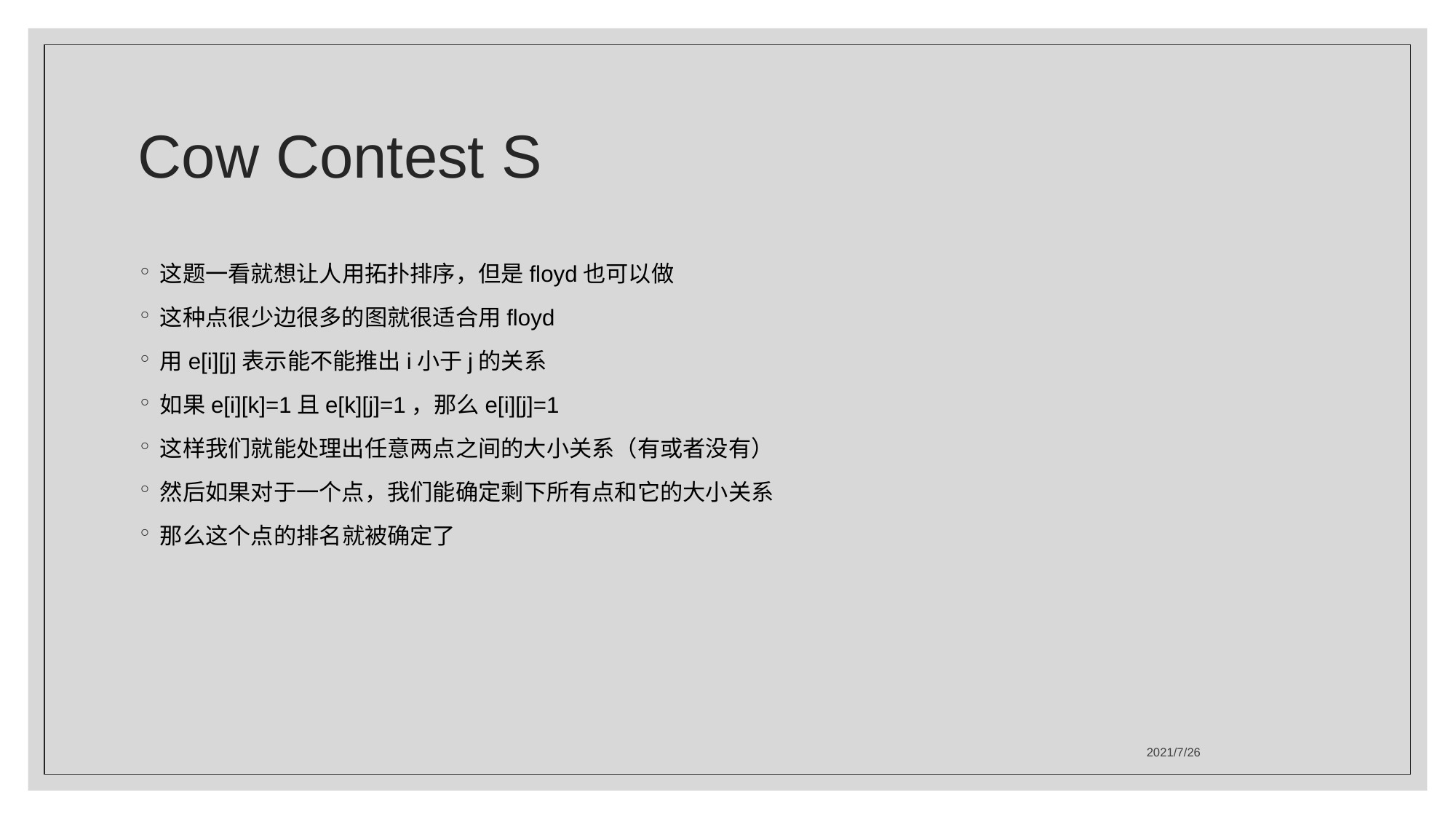

# Cow Contest S
这题一看就想让人用拓扑排序，但是floyd也可以做
这种点很少边很多的图就很适合用floyd
用e[i][j]表示能不能推出i小于j的关系
如果e[i][k]=1且e[k][j]=1，那么e[i][j]=1
这样我们就能处理出任意两点之间的大小关系（有或者没有）
然后如果对于一个点，我们能确定剩下所有点和它的大小关系
那么这个点的排名就被确定了
2021/7/26